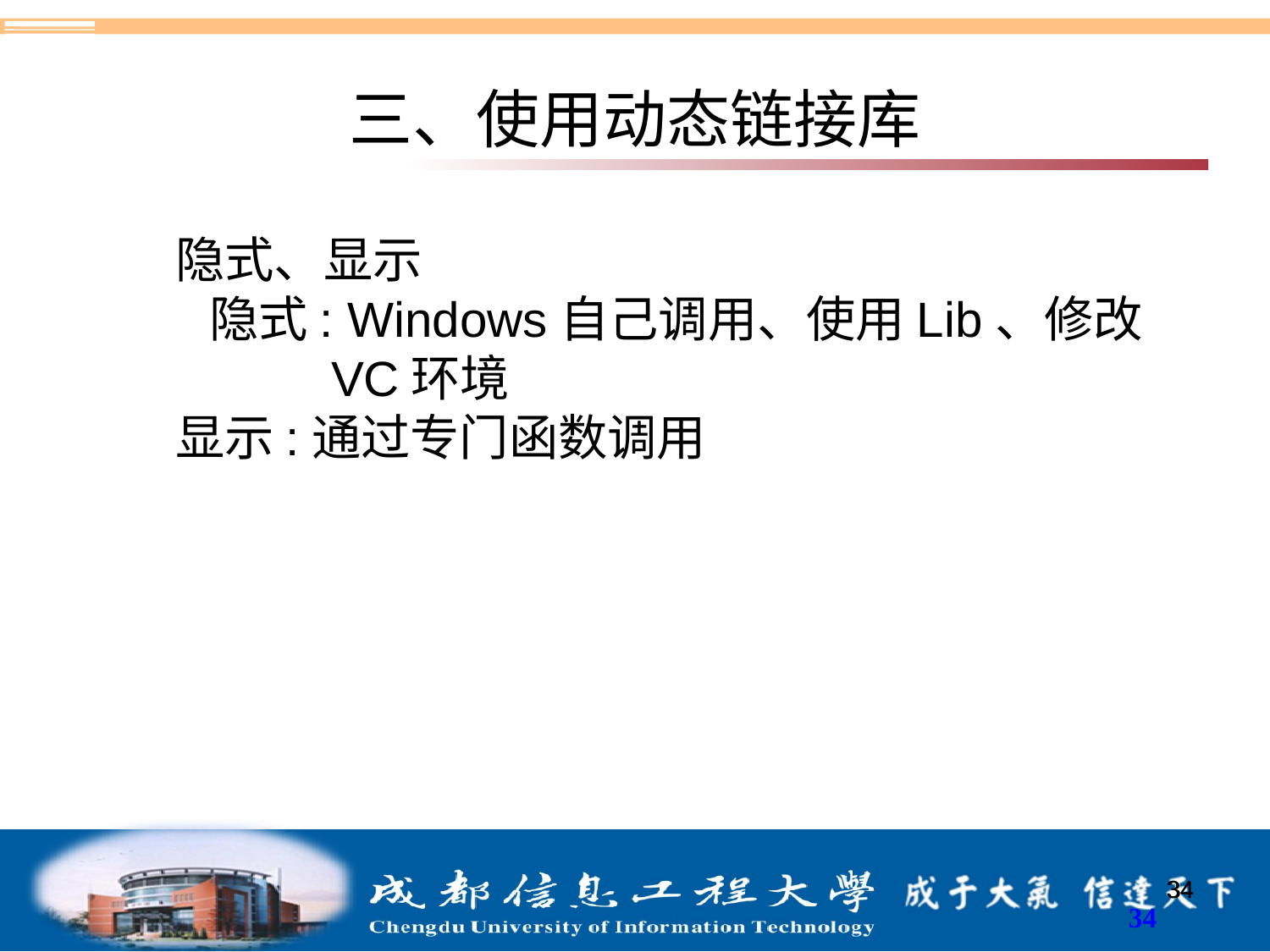

# 三、使用动态链接库
隐式、显示
  隐式: Windows自己调用、使用Lib、修改  		VC环境
显示:通过专门函数调用
34